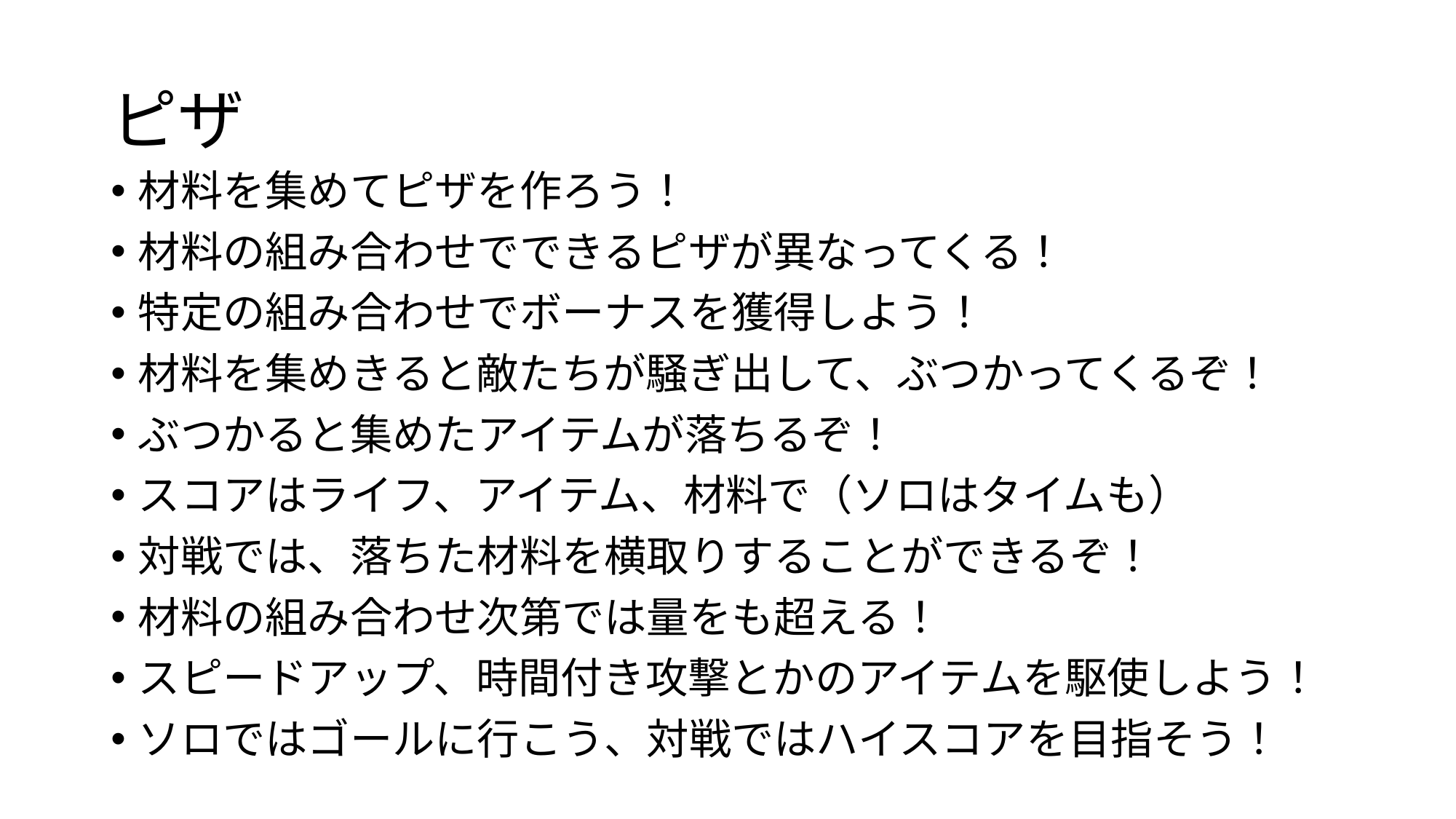

# ピザ
材料を集めてピザを作ろう！
材料の組み合わせでできるピザが異なってくる！
特定の組み合わせでボーナスを獲得しよう！
材料を集めきると敵たちが騒ぎ出して、ぶつかってくるぞ！
ぶつかると集めたアイテムが落ちるぞ！
スコアはライフ、アイテム、材料で（ソロはタイムも）
対戦では、落ちた材料を横取りすることができるぞ！
材料の組み合わせ次第では量をも超える！
スピードアップ、時間付き攻撃とかのアイテムを駆使しよう！
ソロではゴールに行こう、対戦ではハイスコアを目指そう！